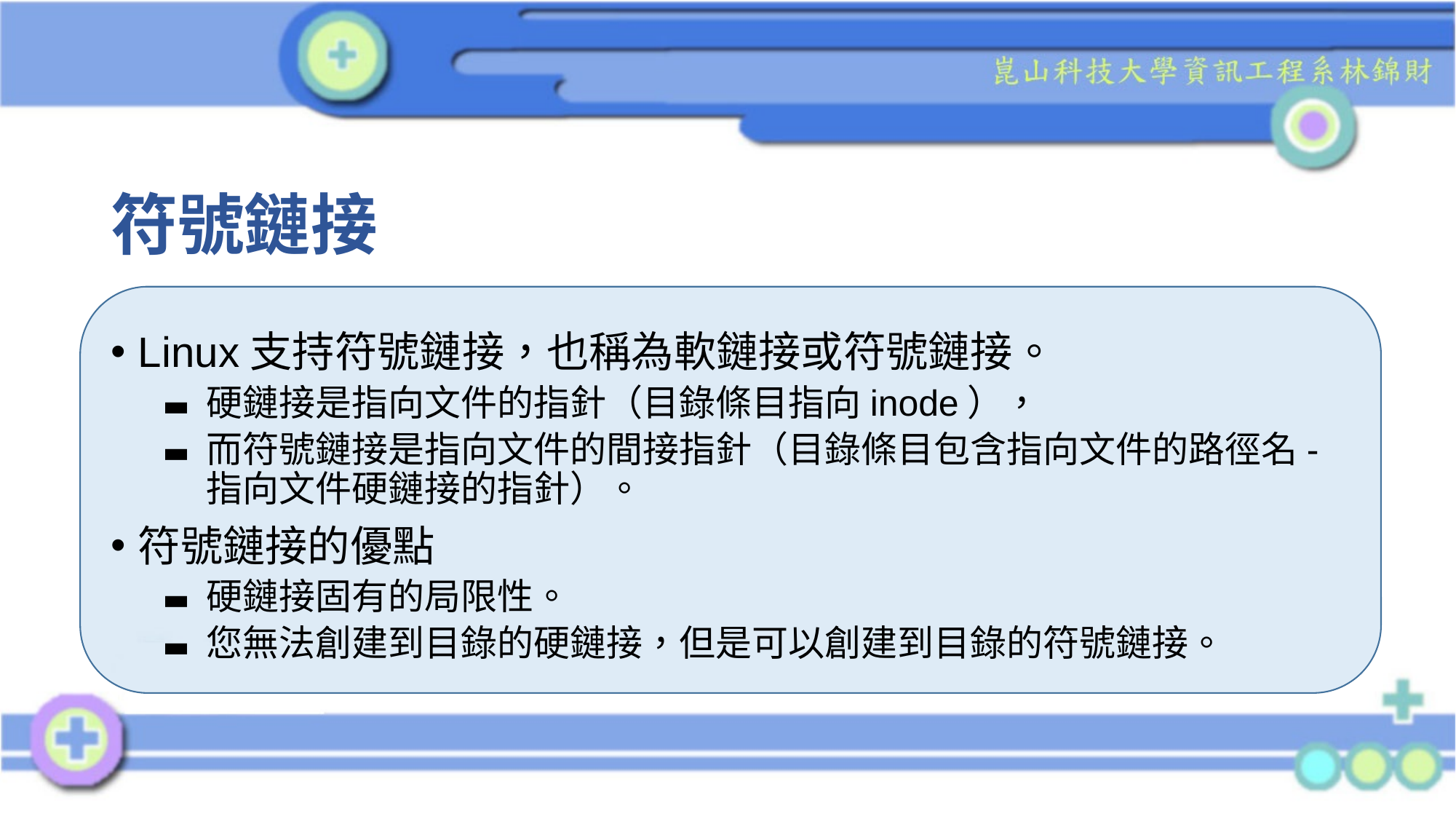

# 符號鏈接

Linux支持符號鏈接，也稱為軟鏈接或符號鏈接。
硬鏈接是指向文件的指針（目錄條目指向inode），
而符號鏈接是指向文件的間接指針（目錄條目包含指向文件的路徑名-指向文件硬鏈接的指針）。
符號鏈接的優點
硬鏈接固有的局限性。
您無法創建到目錄的硬鏈接，但是可以創建到目錄的符號鏈接。